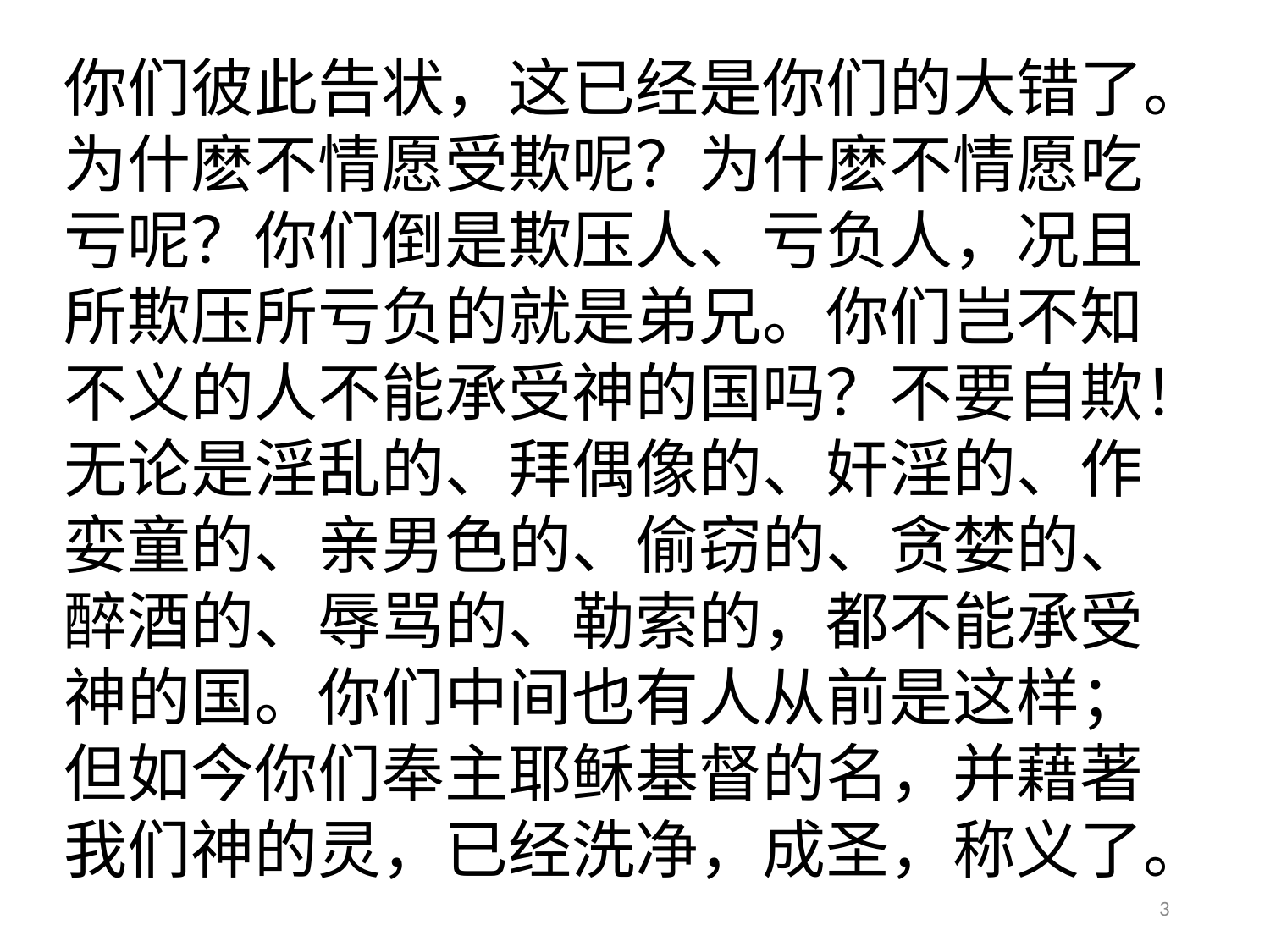

你们彼此告状，这已经是你们的大错了。为什麽不情愿受欺呢？为什麽不情愿吃亏呢？你们倒是欺压人、亏负人，况且所欺压所亏负的就是弟兄。你们岂不知不义的人不能承受神的国吗？不要自欺！无论是淫乱的、拜偶像的、奸淫的、作娈童的、亲男色的、偷窃的、贪婪的、醉酒的、辱骂的、勒索的，都不能承受神的国。你们中间也有人从前是这样；但如今你们奉主耶稣基督的名，并藉著我们神的灵，已经洗净，成圣，称义了。
3